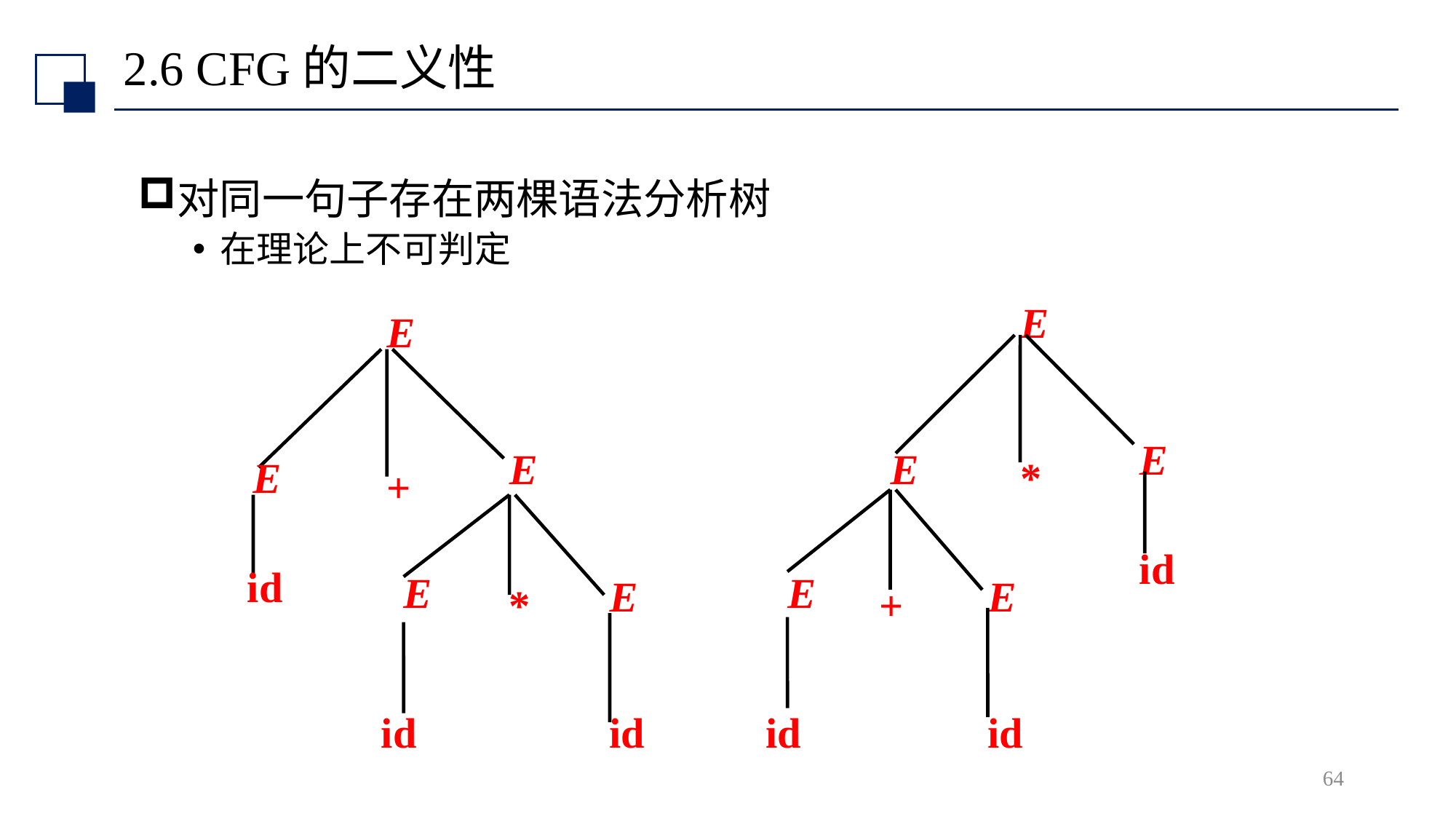

# 2.6 CFG的二义性
对同一句子存在两棵语法分析树
在理论上不可判定
E
E
E
*
id
E
E
+
id
id

E
E
E
+
id
E
E
*
id
id

64